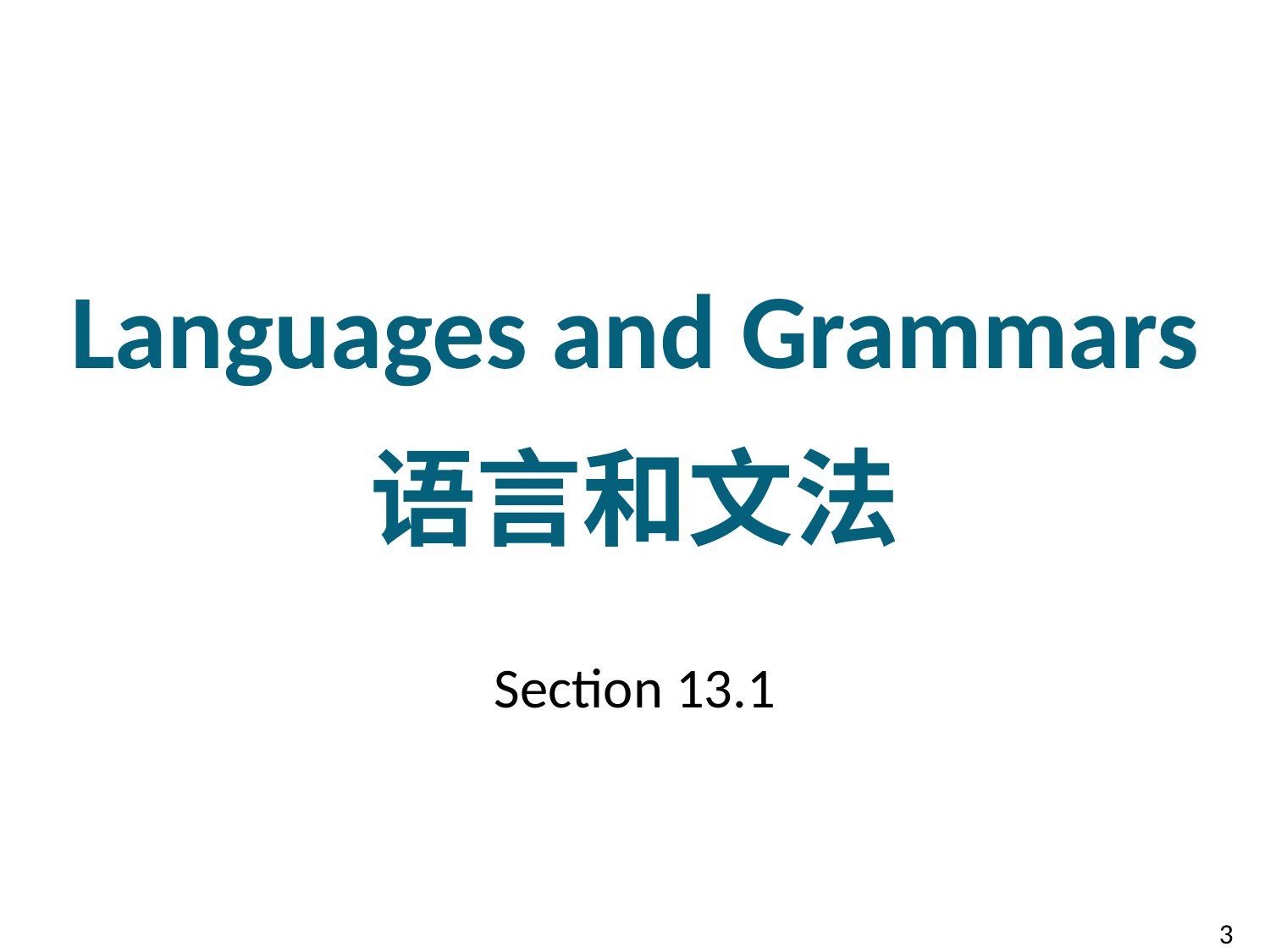

# Languages and Grammars 语言和文法
Section 13.1